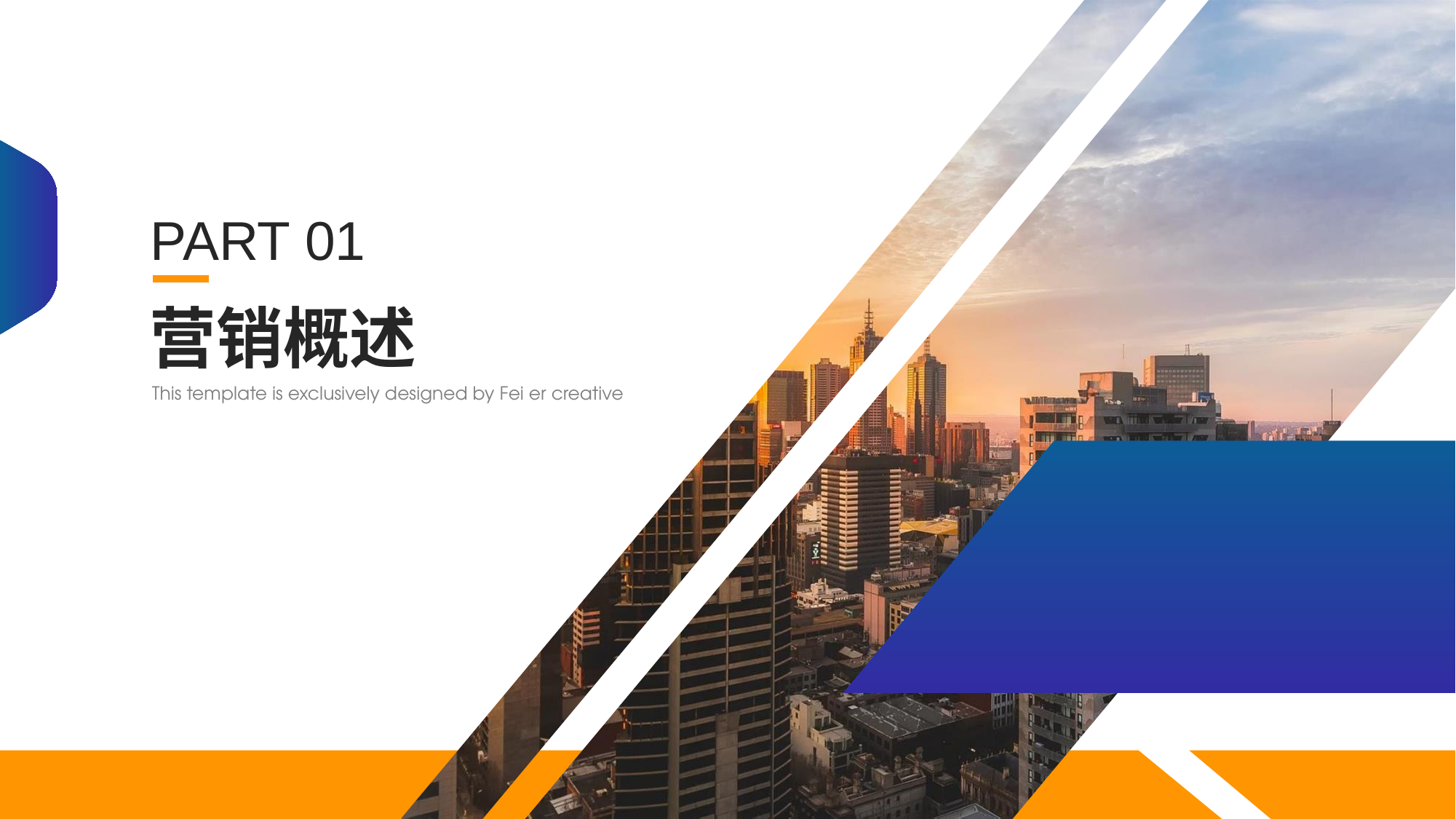

PART 01
营销概述
This template is exclusively designed by Fei er creative